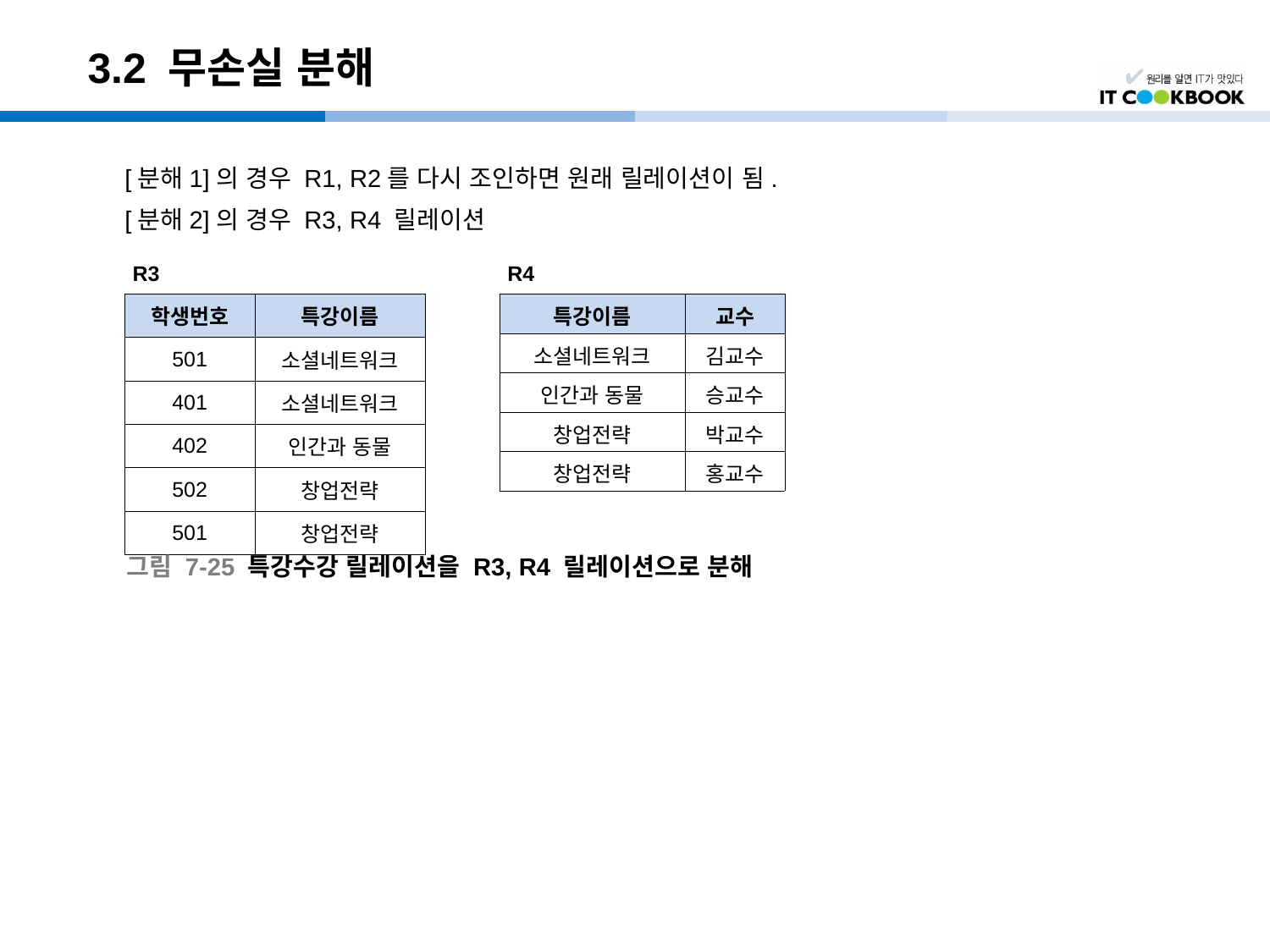

# 3.2 무손실 분해
[분해1]의 경우 R1, R2를 다시 조인하면 원래 릴레이션이 됨.
[분해2]의 경우 R3, R4 릴레이션

R3
R4
| 학생번호 | 특강이름 |
| --- | --- |
| 501 | 소셜네트워크 |
| 401 | 소셜네트워크 |
| 402 | 인간과 동물 |
| 502 | 창업전략 |
| 501 | 창업전략 |
| 특강이름 | 교수 |
| --- | --- |
| 소셜네트워크 | 김교수 |
| 인간과 동물 | 승교수 |
| 창업전략 | 박교수 |
| 창업전략 | 홍교수 |
그림 7-25 특강수강 릴레이션을 R3, R4 릴레이션으로 분해